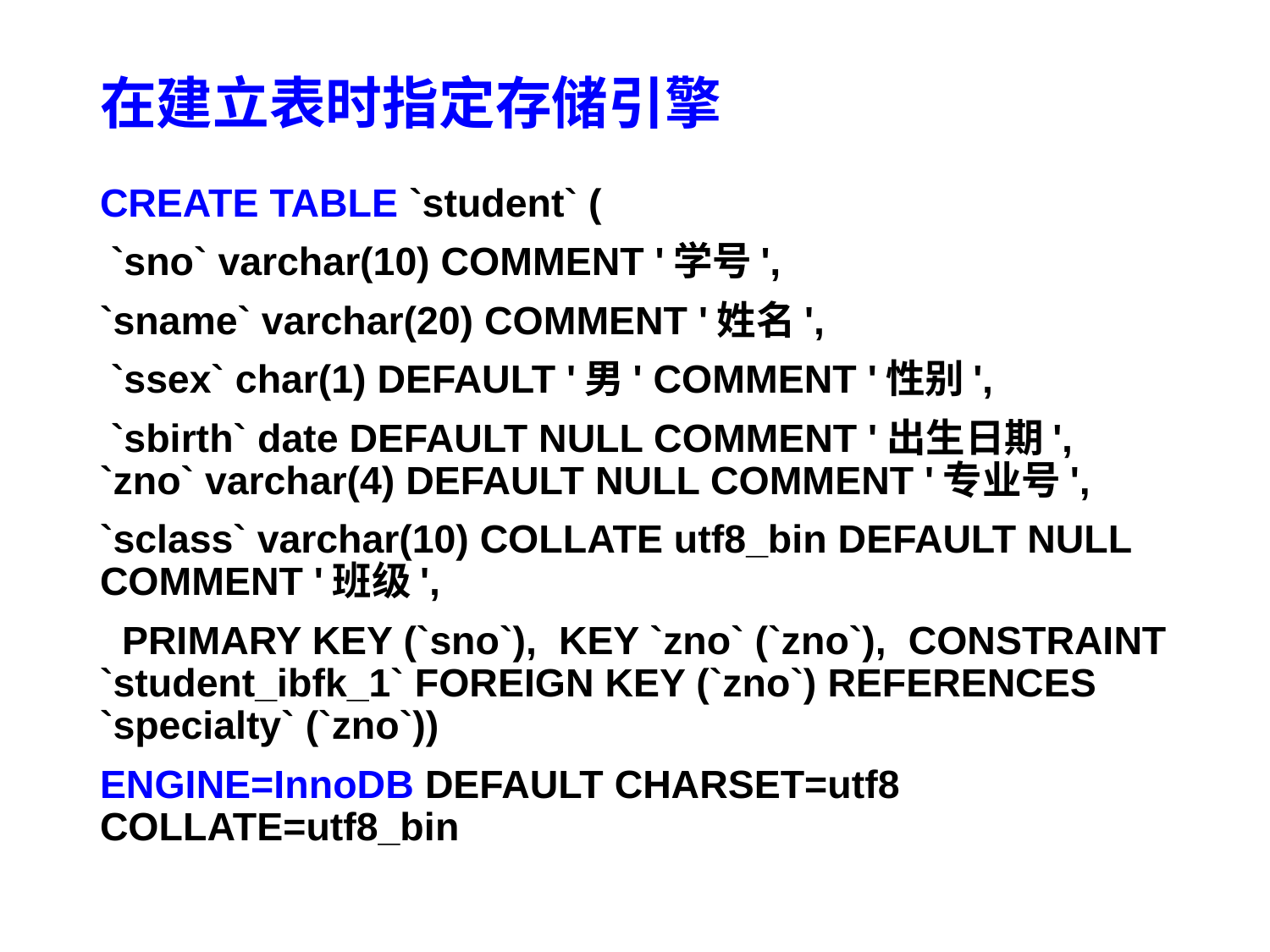

# 在建立表时指定存储引擎
CREATE TABLE `student` (
 `sno` varchar(10) COMMENT '学号',
`sname` varchar(20) COMMENT '姓名',
 `ssex` char(1) DEFAULT '男' COMMENT '性别',
 `sbirth` date DEFAULT NULL COMMENT '出生日期',  `zno` varchar(4) DEFAULT NULL COMMENT '专业号',
`sclass` varchar(10) COLLATE utf8_bin DEFAULT NULL COMMENT '班级',
  PRIMARY KEY (`sno`),  KEY `zno` (`zno`),  CONSTRAINT `student_ibfk_1` FOREIGN KEY (`zno`) REFERENCES `specialty` (`zno`))
ENGINE=InnoDB DEFAULT CHARSET=utf8 COLLATE=utf8_bin